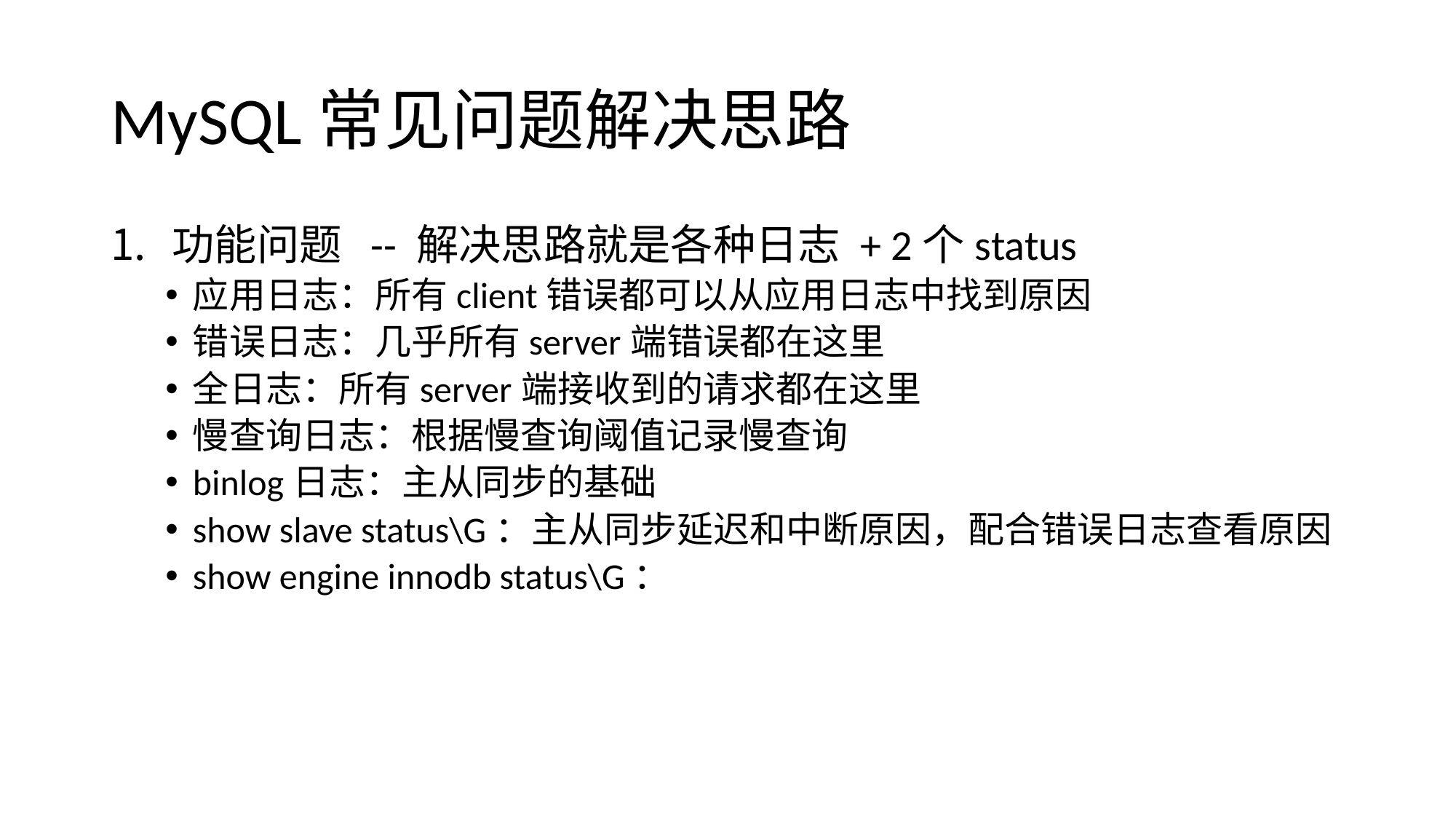

# MySQL常见问题解决思路
功能问题  -- 解决思路就是各种日志 + 2个status
应用日志：所有client错误都可以从应用日志中找到原因
错误日志：几乎所有server端错误都在这里
全日志：所有server端接收到的请求都在这里
慢查询日志：根据慢查询阈值记录慢查询
binlog日志：主从同步的基础
show slave status\G：主从同步延迟和中断原因，配合错误日志查看原因
show engine innodb status\G：